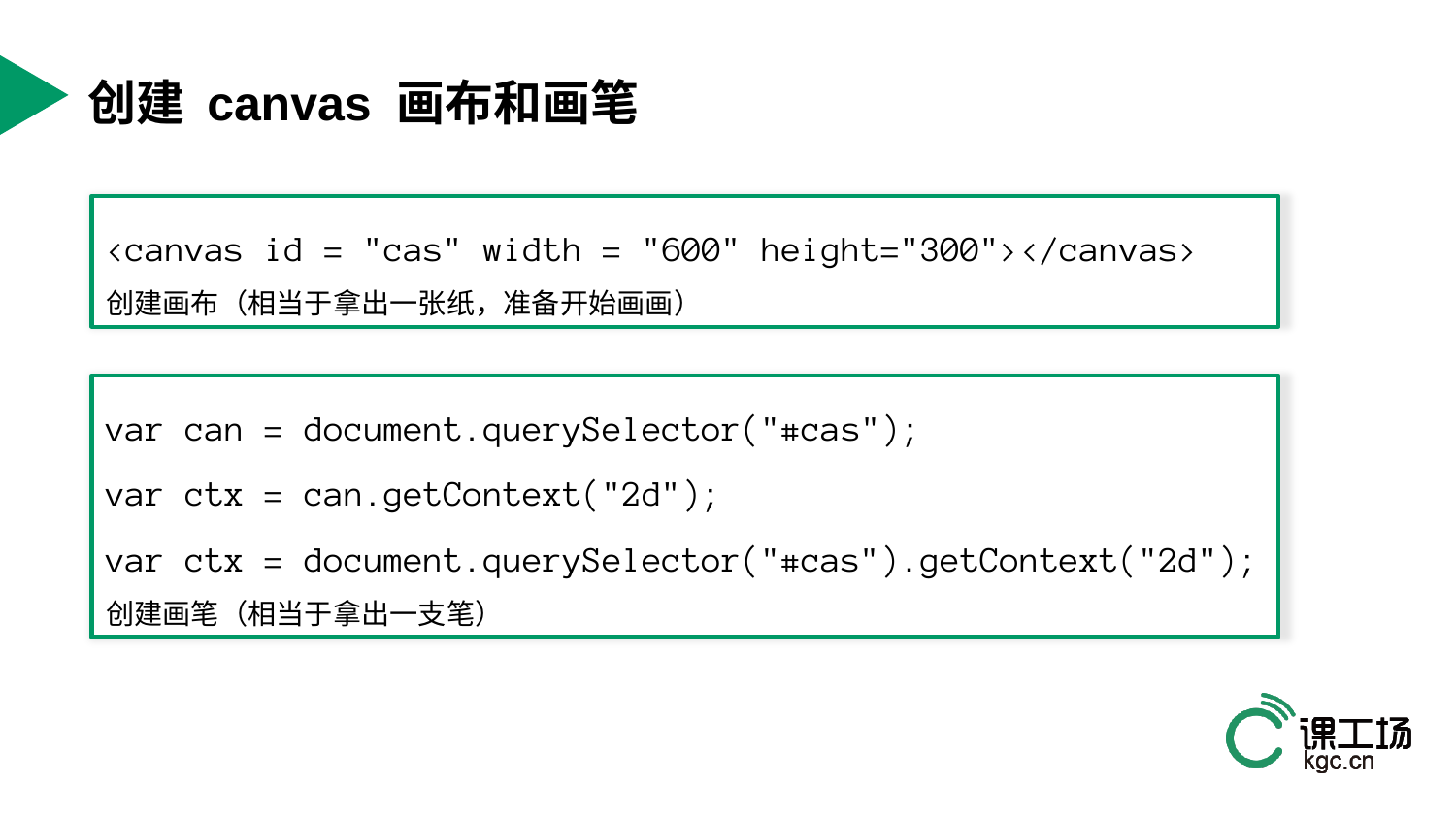

# 创建 canvas 画布和画笔
<canvas id = "cas" width = "600" height="300"></canvas>
创建画布（相当于拿出一张纸，准备开始画画）
var can = document.querySelector("#cas");
var ctx = can.getContext("2d");
var ctx = document.querySelector("#cas").getContext("2d");
创建画笔（相当于拿出一支笔）